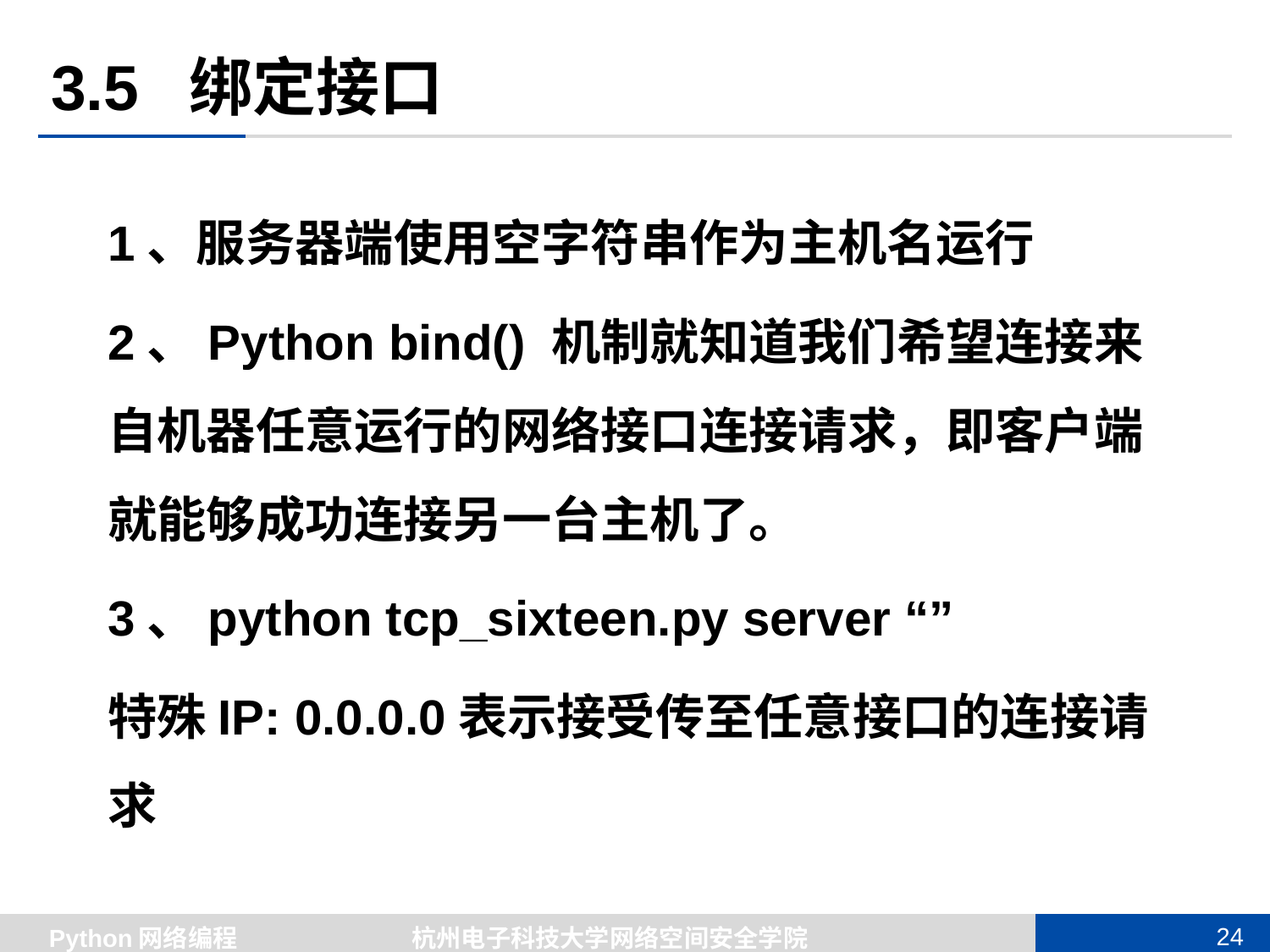

# 3.5  绑定接口
1、服务器端使用空字符串作为主机名运行
2、Python bind() 机制就知道我们希望连接来自机器任意运行的网络接口连接请求，即客户端就能够成功连接另一台主机了。
3、python tcp_sixteen.py server “”
特殊IP: 0.0.0.0表示接受传至任意接口的连接请求